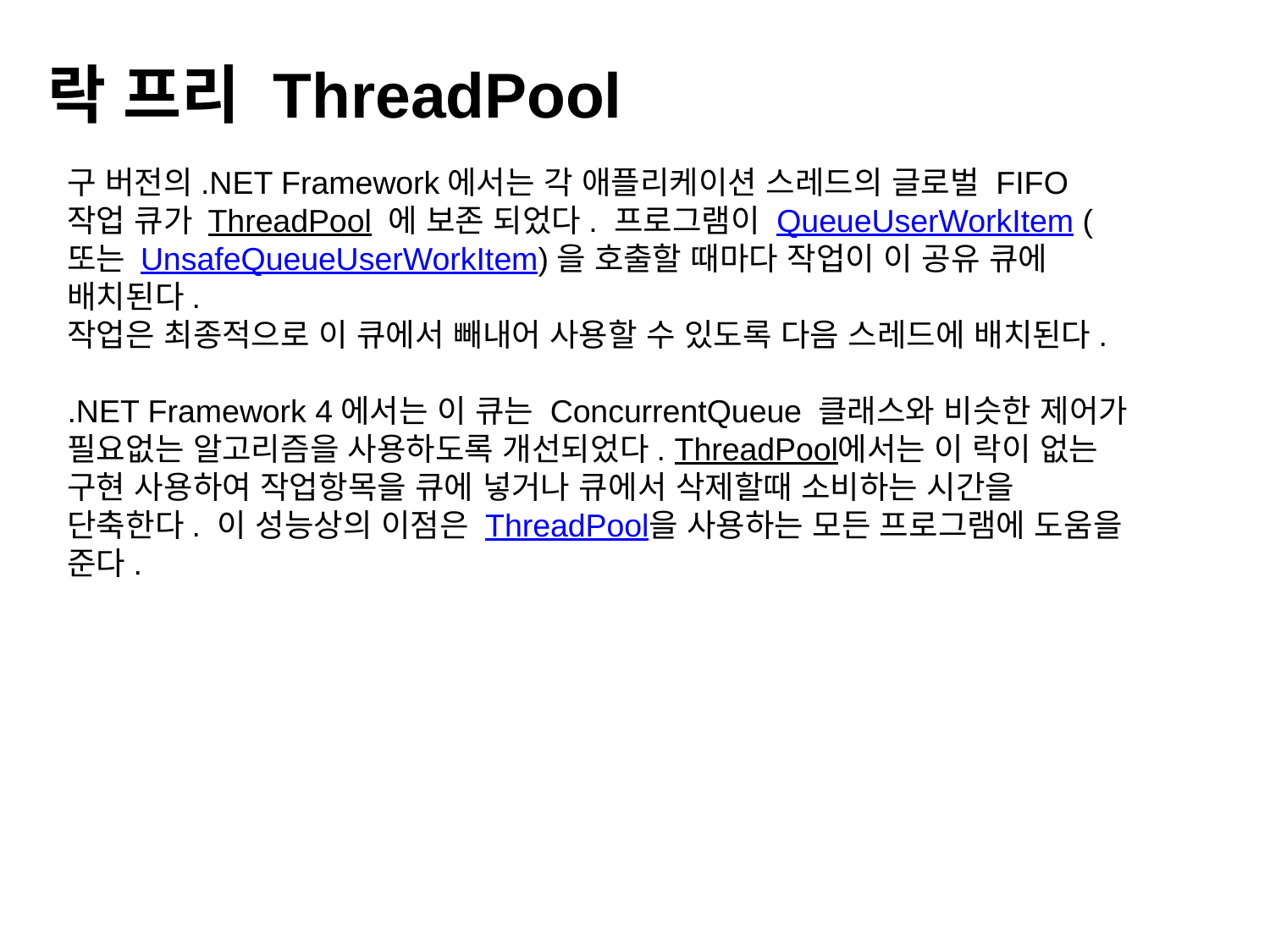

락 프리 ThreadPool
구 버전의.NET Framework에서는 각 애플리케이션 스레드의 글로벌 FIFO 작업 큐가 ThreadPool 에 보존 되었다. 프로그램이 QueueUserWorkItem (또는 UnsafeQueueUserWorkItem)을 호출할 때마다 작업이 이 공유 큐에 배치된다.
작업은 최종적으로 이 큐에서 빼내어 사용할 수 있도록 다음 스레드에 배치된다.

.NET Framework 4에서는 이 큐는 ConcurrentQueue 클래스와 비슷한 제어가 필요없는 알고리즘을 사용하도록 개선되었다. ThreadPool에서는 이 락이 없는 구현 사용하여 작업항목을 큐에 넣거나 큐에서 삭제할때 소비하는 시간을 단축한다. 이 성능상의 이점은 ThreadPool을 사용하는 모든 프로그램에 도움을 준다.